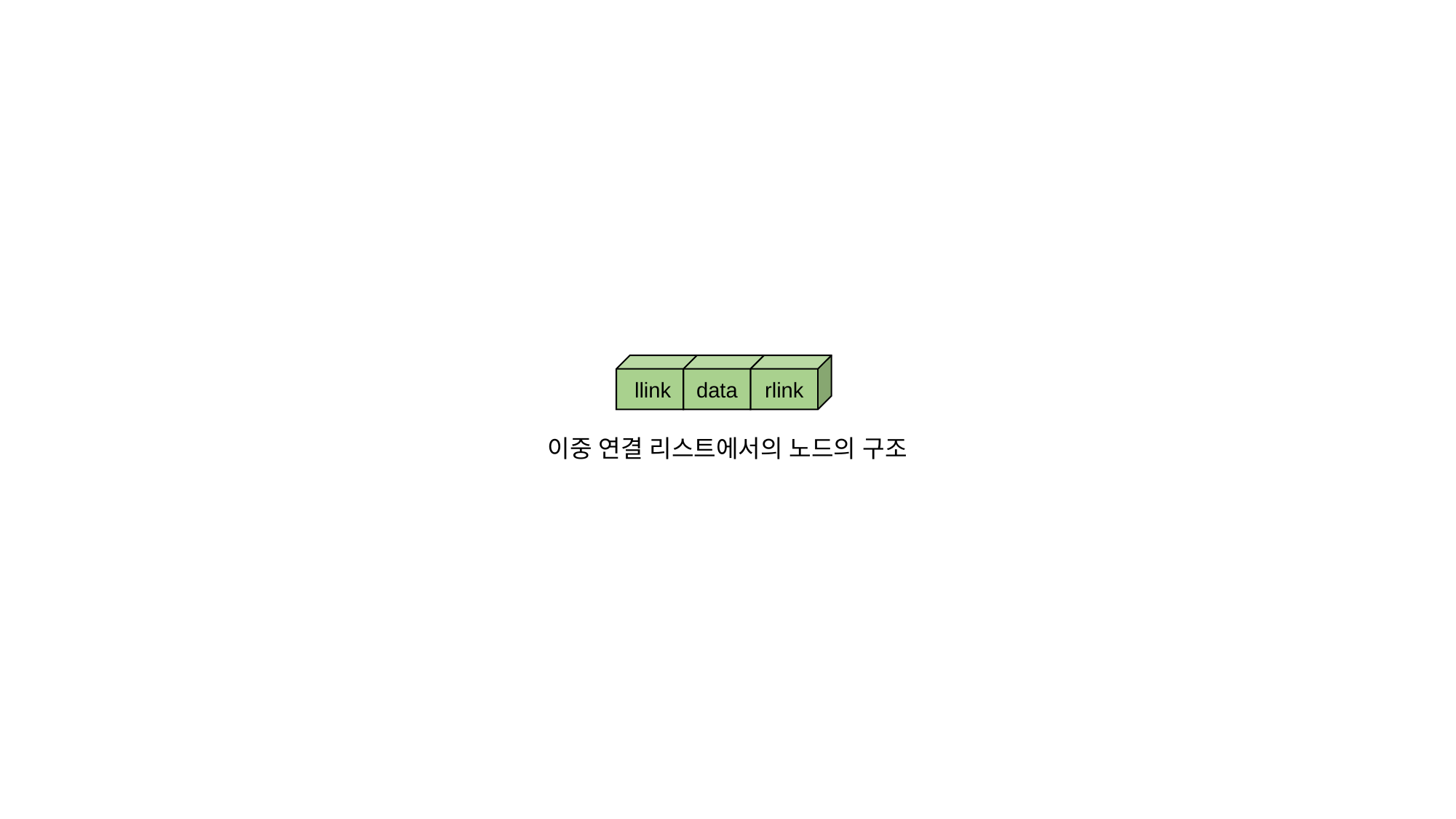

llink
data
rlink
이중 연결 리스트에서의 노드의 구조